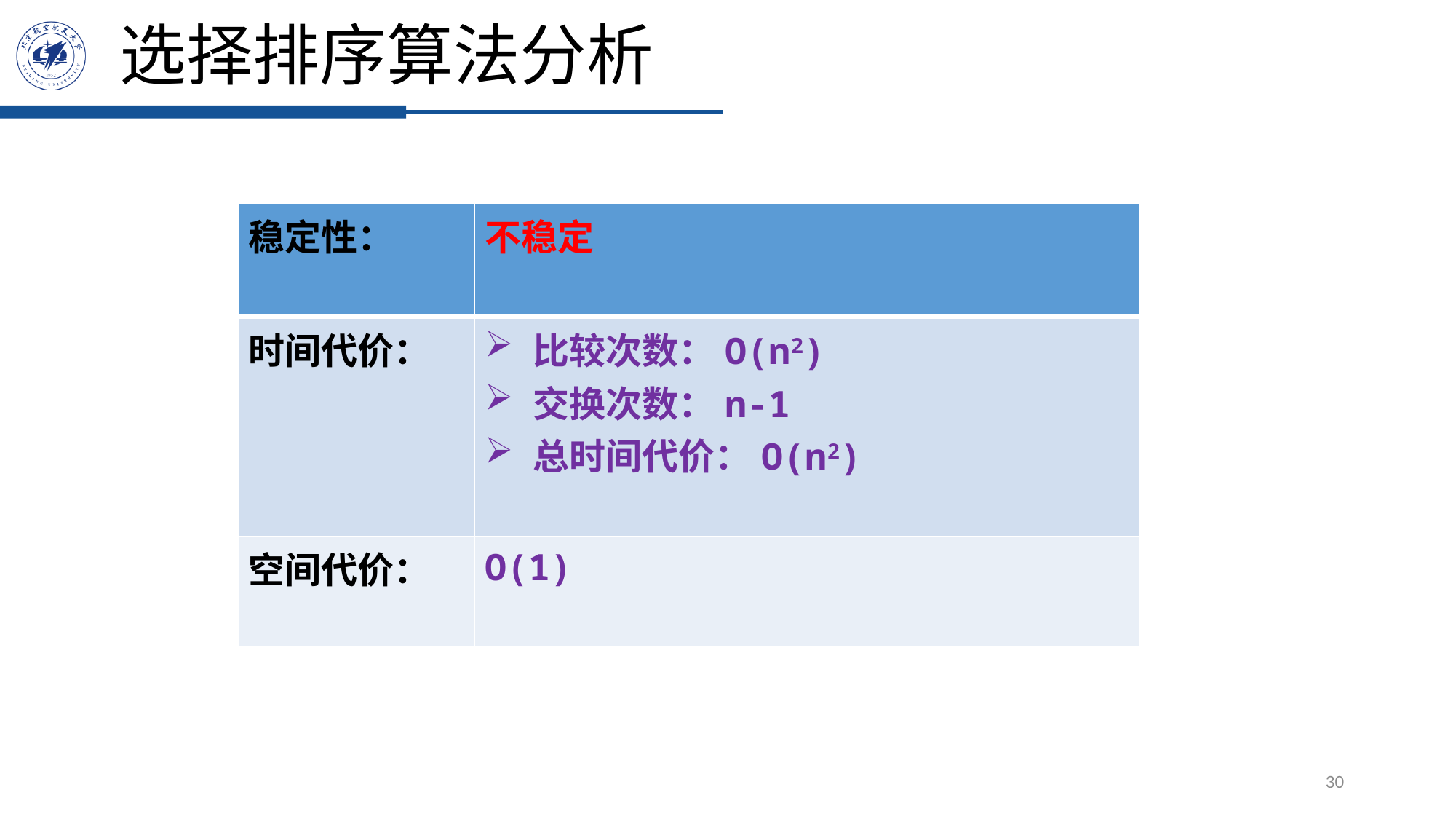

# 选择排序算法分析
| 稳定性： | 不稳定 |
| --- | --- |
| 时间代价： | 比较次数：O(n2) 交换次数：n-1 总时间代价：O(n2) |
| 空间代价： | O(1) |
30